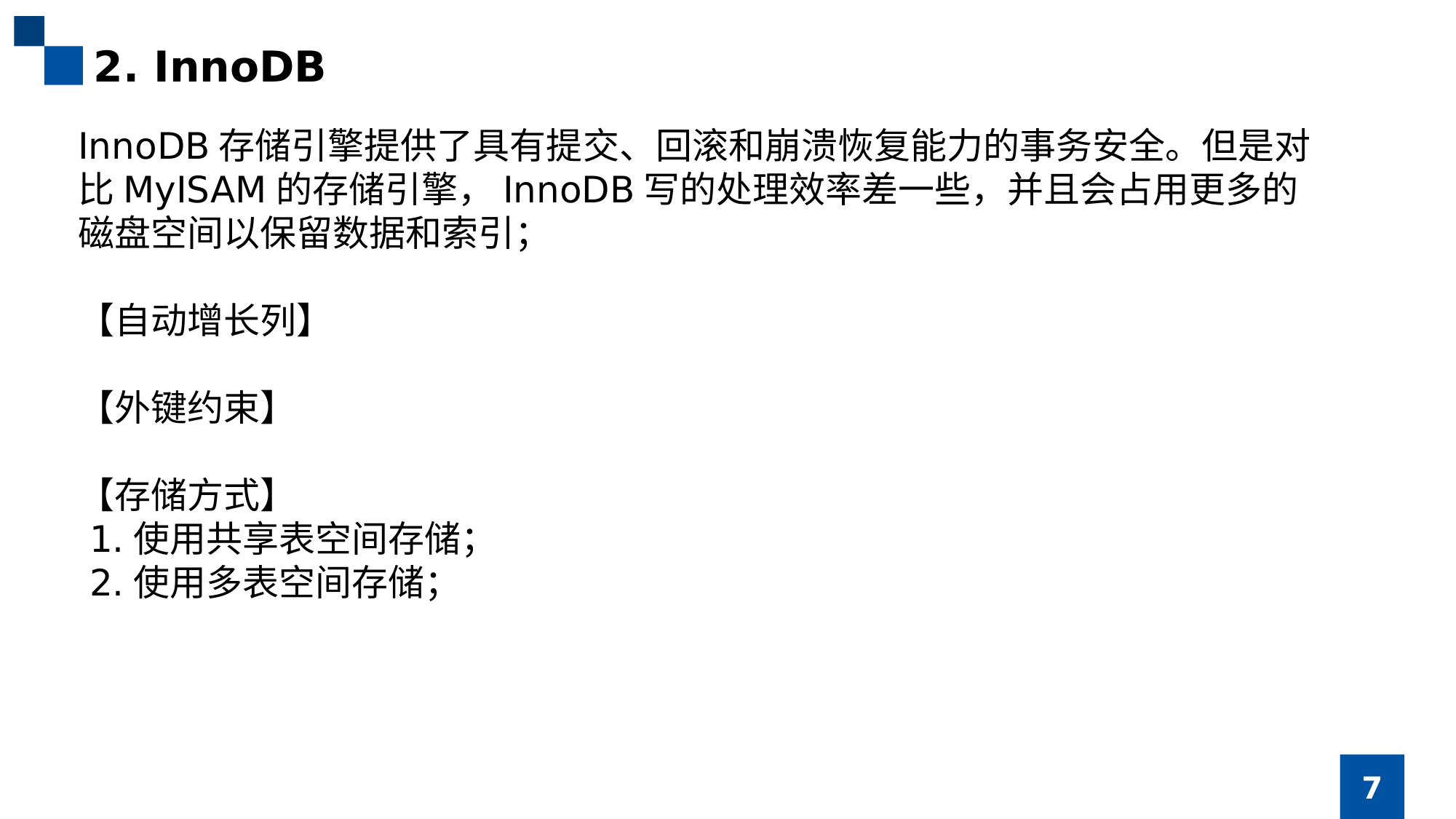

2. InnoDB
InnoDB存储引擎提供了具有提交、回滚和崩溃恢复能力的事务安全。但是对比MyISAM的存储引擎，InnoDB写的处理效率差一些，并且会占用更多的磁盘空间以保留数据和索引；

【自动增长列】

【外键约束】

【存储方式】
 1.使用共享表空间存储；
 2.使用多表空间存储；
7